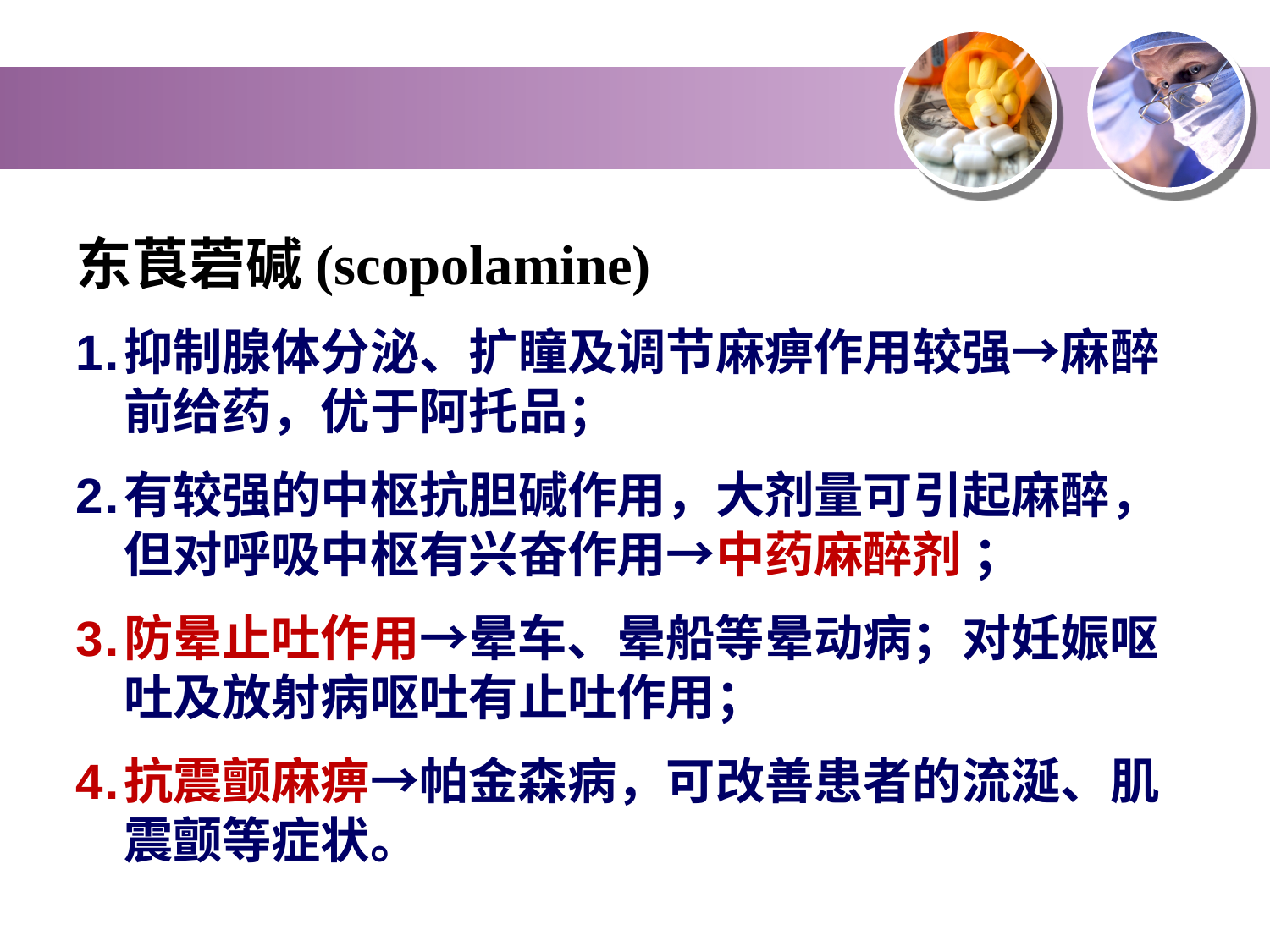

东莨菪碱(scopolamine)
抑制腺体分泌、扩瞳及调节麻痹作用较强→麻醉前给药，优于阿托品；
有较强的中枢抗胆碱作用，大剂量可引起麻醉，但对呼吸中枢有兴奋作用→中药麻醉剂 ；
防晕止吐作用→晕车、晕船等晕动病；对妊娠呕吐及放射病呕吐有止吐作用；
抗震颤麻痹→帕金森病，可改善患者的流涎、肌震颤等症状。